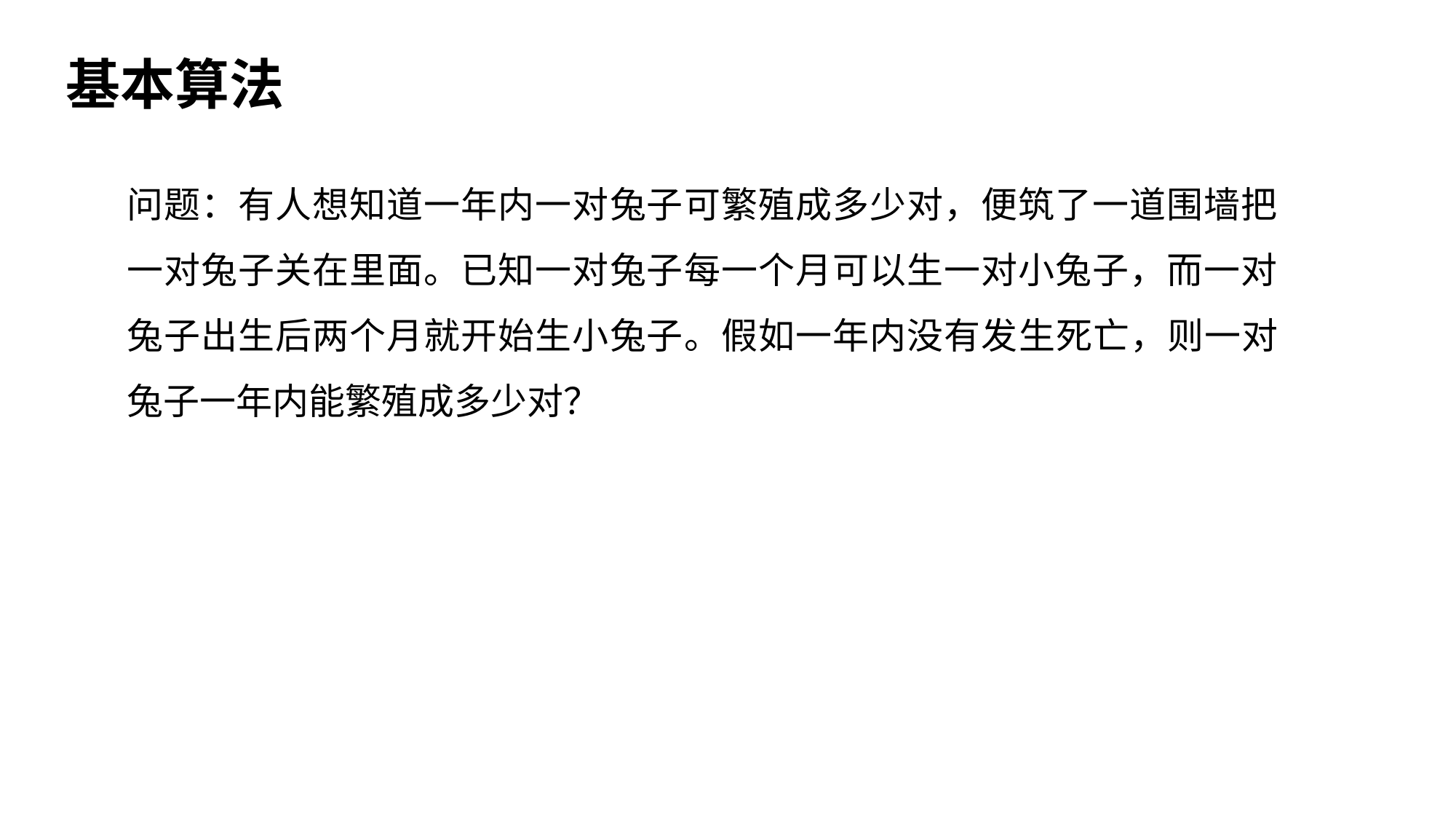

# 基本算法
问题：有人想知道一年内一对兔子可繁殖成多少对，便筑了一道围墙把一对兔子关在里面。已知一对兔子每一个月可以生一对小兔子，而一对兔子出生后两个月就开始生小兔子。假如一年内没有发生死亡，则一对兔子一年内能繁殖成多少对？